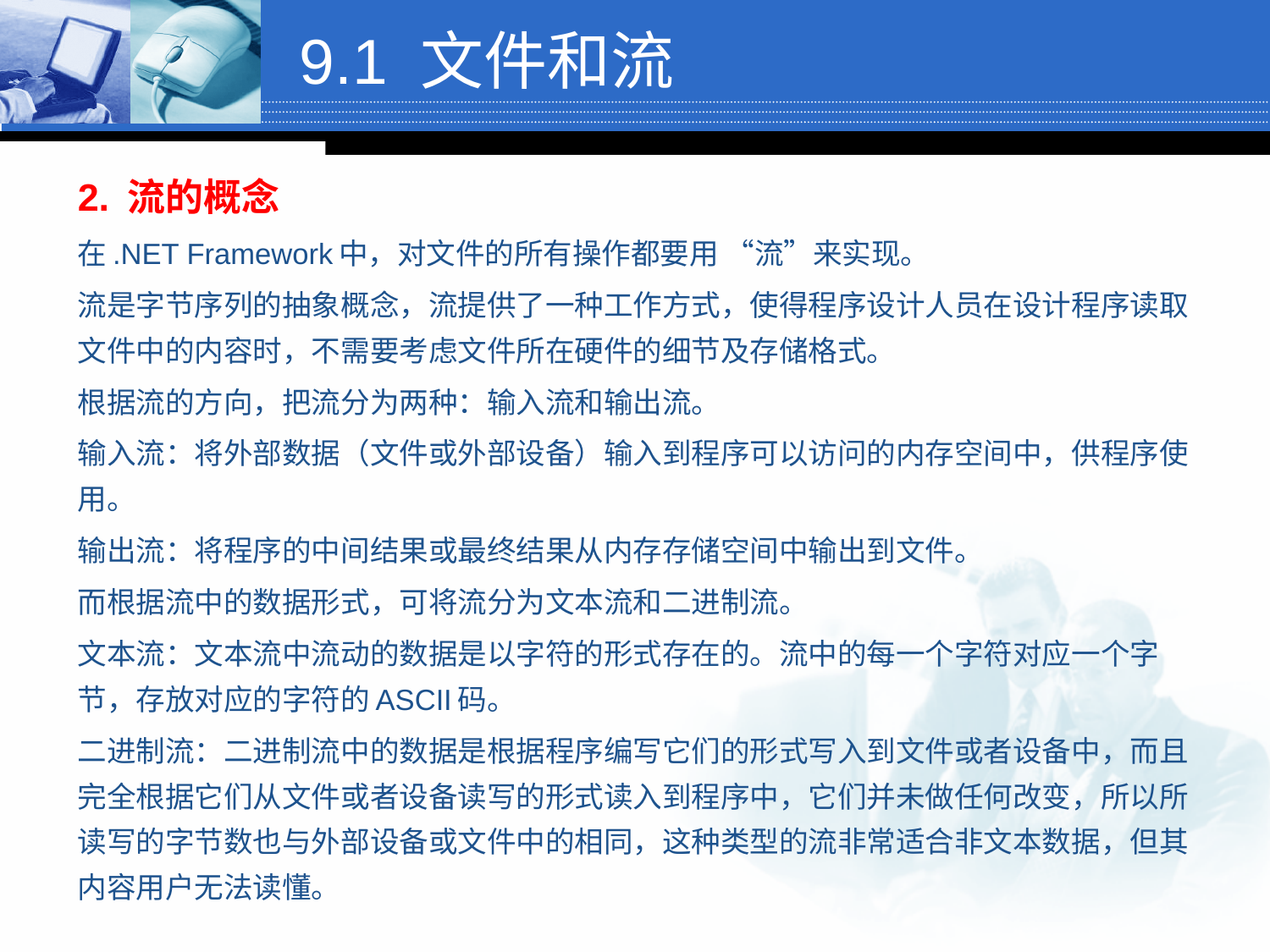

# 9.1 文件和流
2. 流的概念
在.NET Framework中，对文件的所有操作都要用 “流”来实现。
流是字节序列的抽象概念，流提供了一种工作方式，使得程序设计人员在设计程序读取文件中的内容时，不需要考虑文件所在硬件的细节及存储格式。
根据流的方向，把流分为两种：输入流和输出流。
输入流：将外部数据（文件或外部设备）输入到程序可以访问的内存空间中，供程序使用。
输出流：将程序的中间结果或最终结果从内存存储空间中输出到文件。
而根据流中的数据形式，可将流分为文本流和二进制流。
文本流：文本流中流动的数据是以字符的形式存在的。流中的每一个字符对应一个字节，存放对应的字符的ASCII码。
二进制流：二进制流中的数据是根据程序编写它们的形式写入到文件或者设备中，而且完全根据它们从文件或者设备读写的形式读入到程序中，它们并未做任何改变，所以所读写的字节数也与外部设备或文件中的相同，这种类型的流非常适合非文本数据，但其内容用户无法读懂。